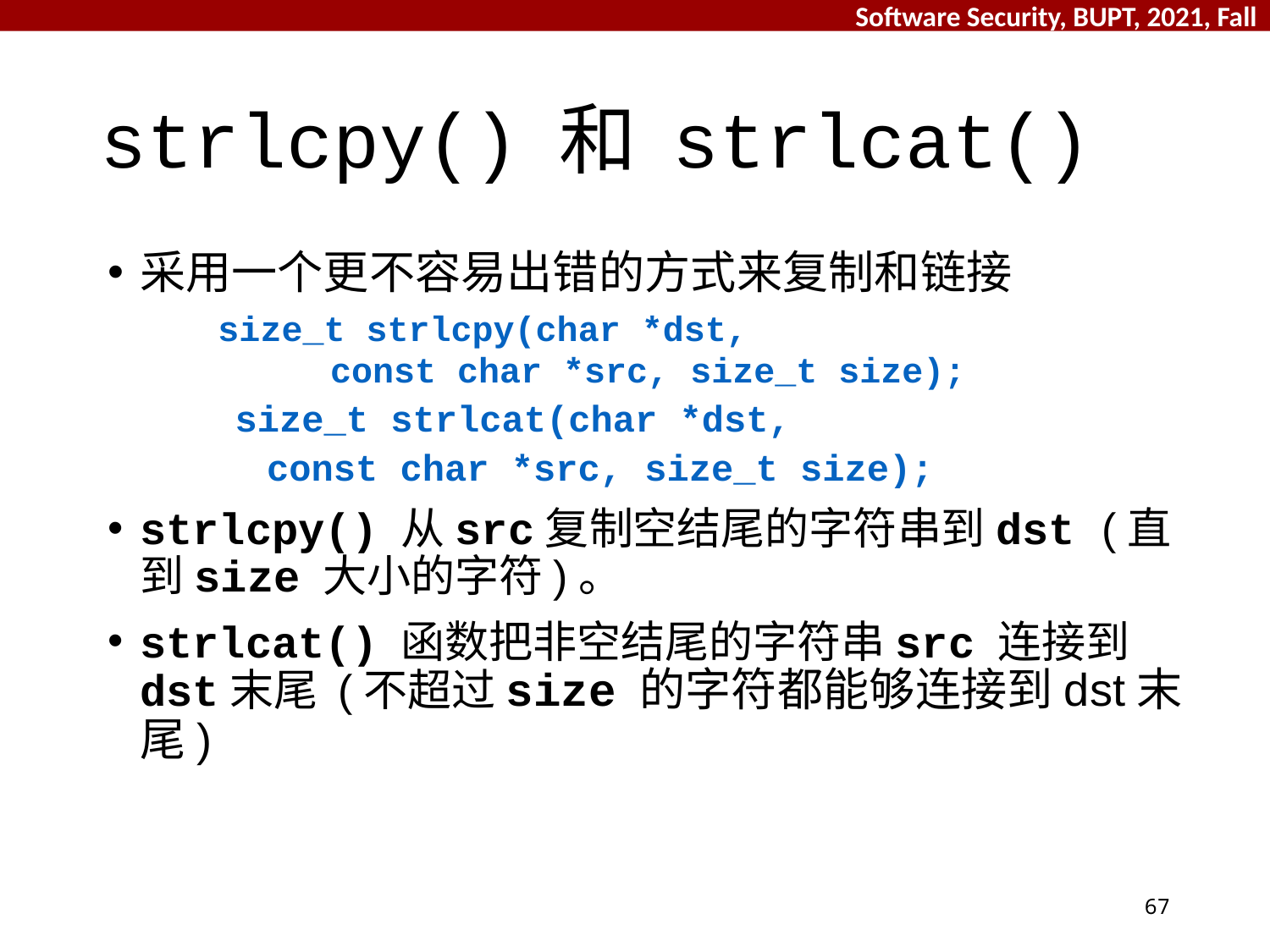

# strlcpy() 和 strlcat()
采用一个更不容易出错的方式来复制和链接
  size_t strlcpy(char *dst,
 	const char *src, size_t size);
size_t strlcat(char *dst,
	const char *src, size_t size);
strlcpy() 从src复制空结尾的字符串到dst (直到size 大小的字符)。
strlcat() 函数把非空结尾的字符串src 连接到dst末尾 (不超过size 的字符都能够连接到dst末尾)
67